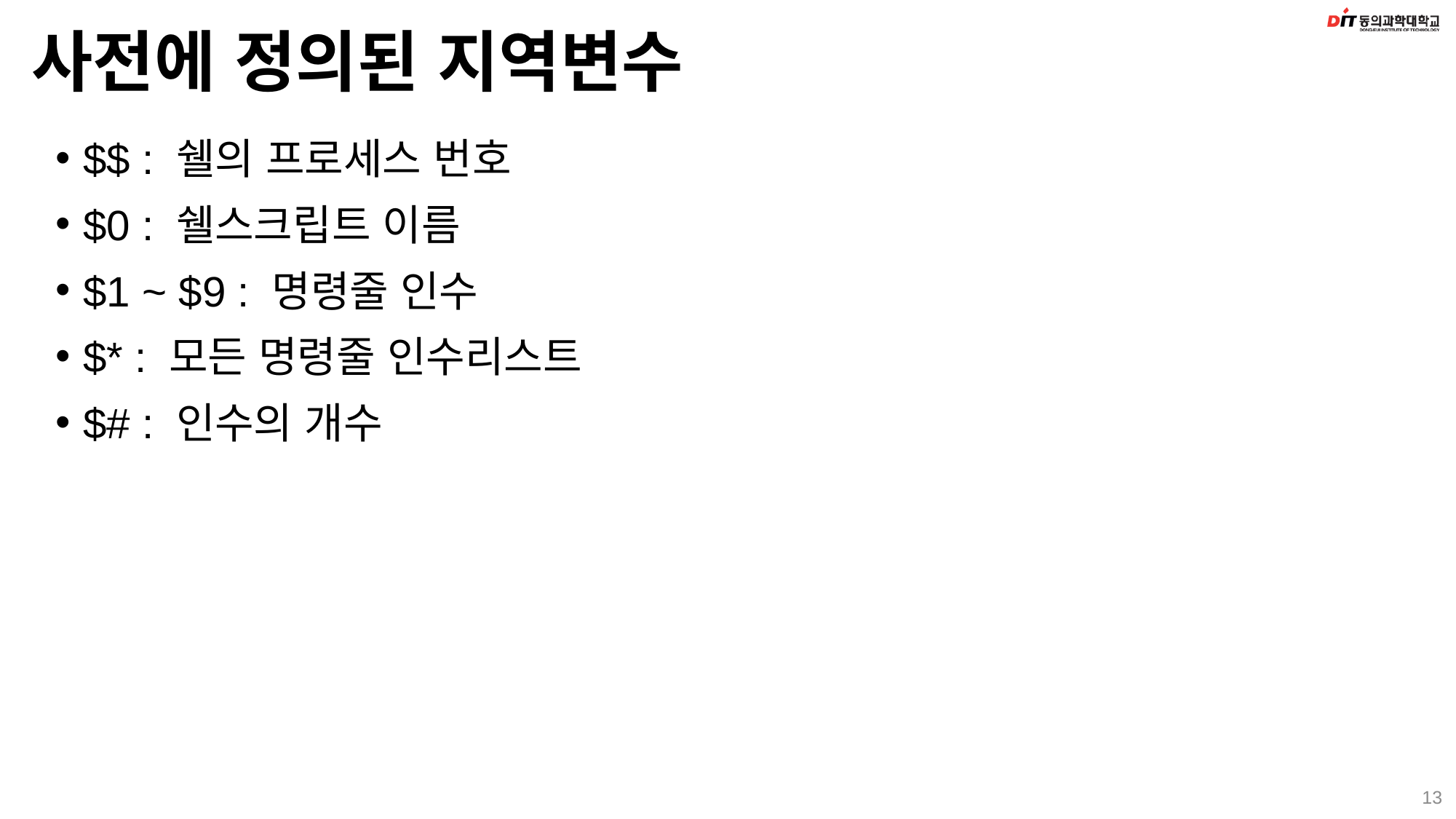

# 사전에 정의된 지역변수
$$ : 쉘의 프로세스 번호
$0 : 쉘스크립트 이름
$1 ~ $9 : 명령줄 인수
$* : 모든 명령줄 인수리스트
$# : 인수의 개수
13